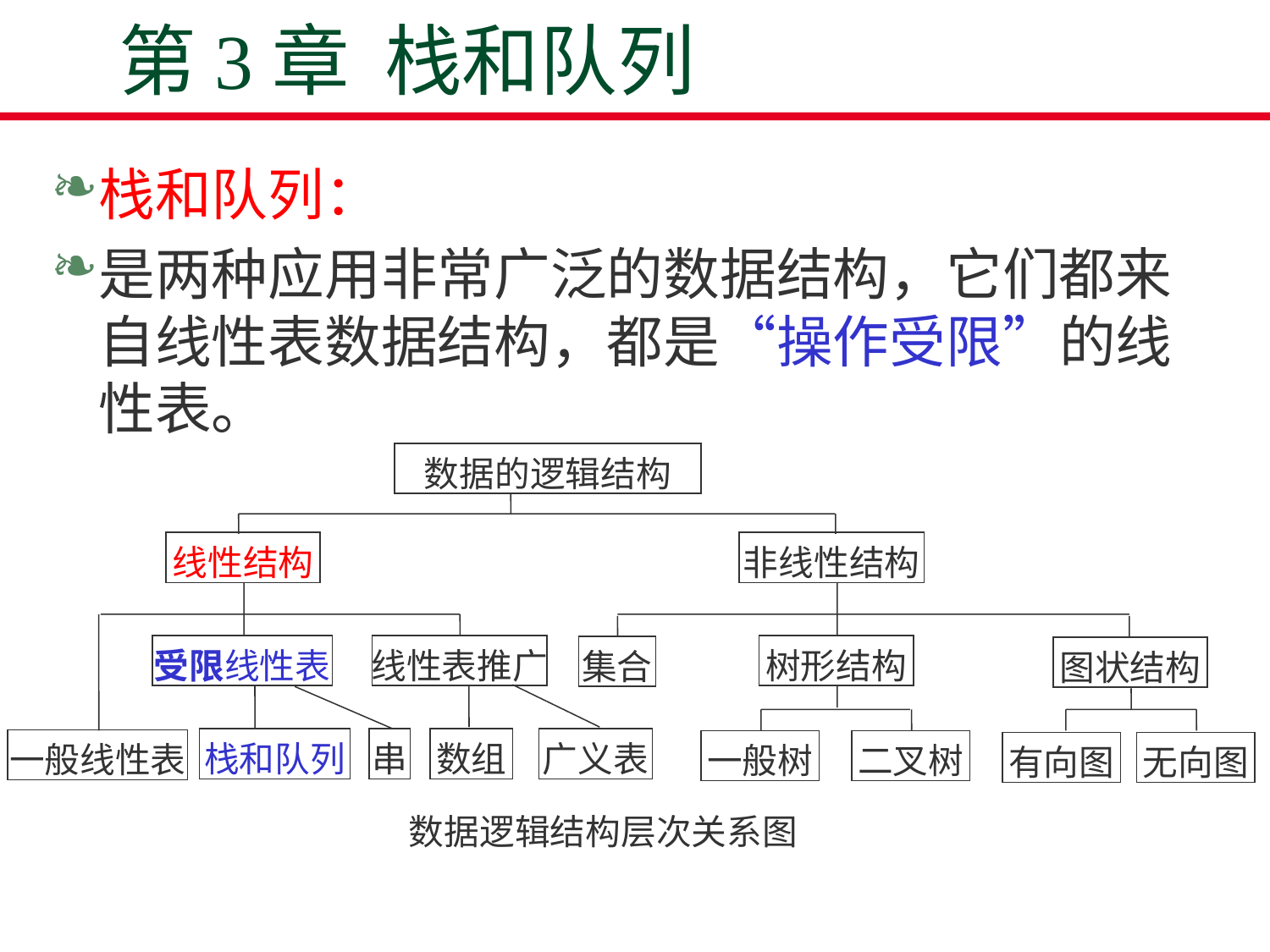

# 第3章  栈和队列

栈和队列：
是两种应用非常广泛的数据结构，它们都来自线性表数据结构，都是“操作受限”的线性表。

数据的逻辑结构

线性结构

受限线性表

栈和队列
串
线性表推广

数组
广义表
一般线性表
非线性结构

树形结构

一般树
二叉树
集合
图状结构

有向图
无向图
    数据逻辑结构层次关系图